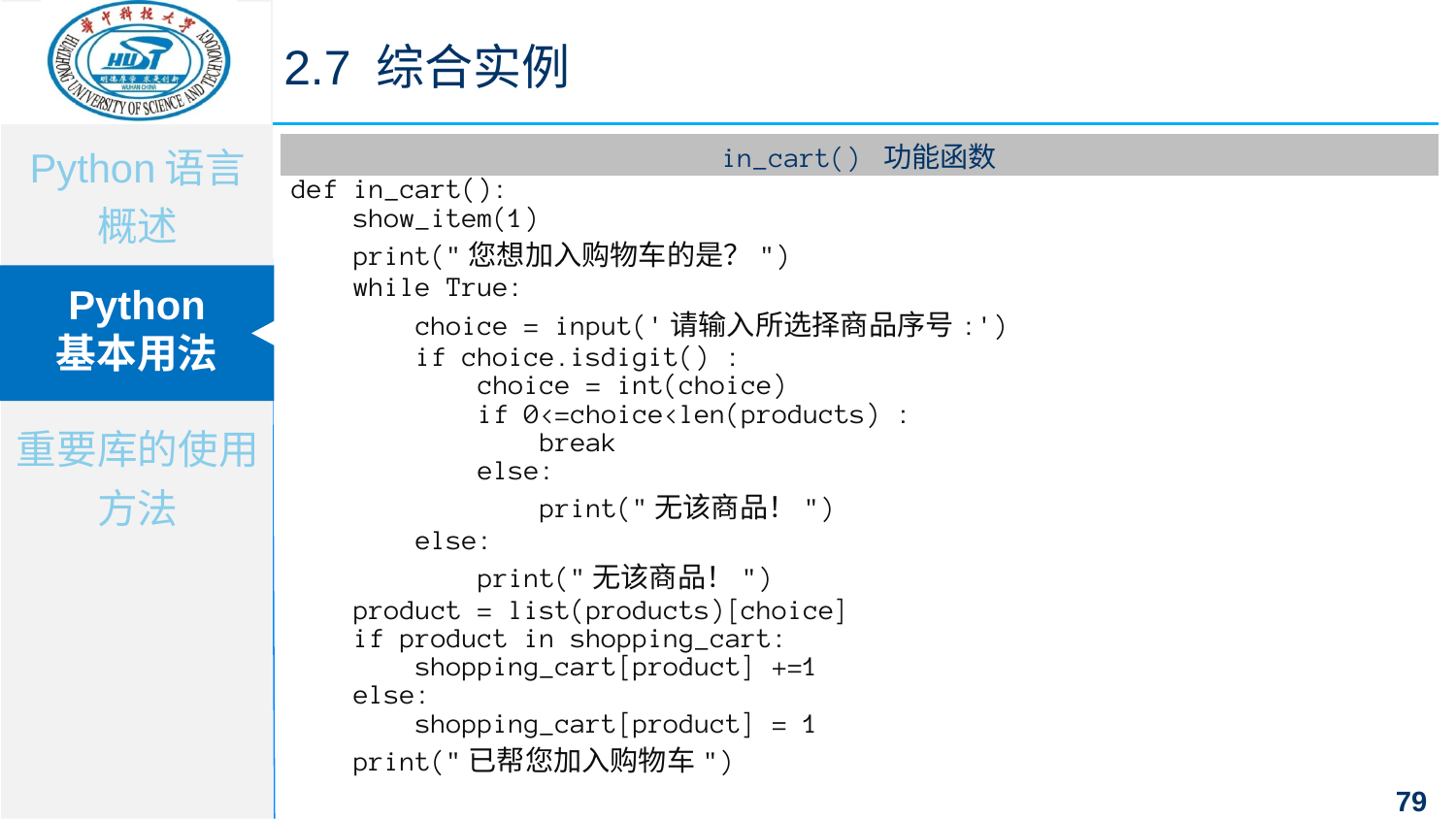

2.7 综合实例
| in\_cart() 功能函数 |
| --- |
| def in\_cart(): show\_item(1) print("您想加入购物车的是？") while True: choice = input('请输入所选择商品序号:') if choice.isdigit() : choice = int(choice) if 0<=choice<len(products) : break else: print("无该商品！") else: print("无该商品！") product = list(products)[choice] if product in shopping\_cart: shopping\_cart[product] +=1 else: shopping\_cart[product] = 1 print("已帮您加入购物车") |